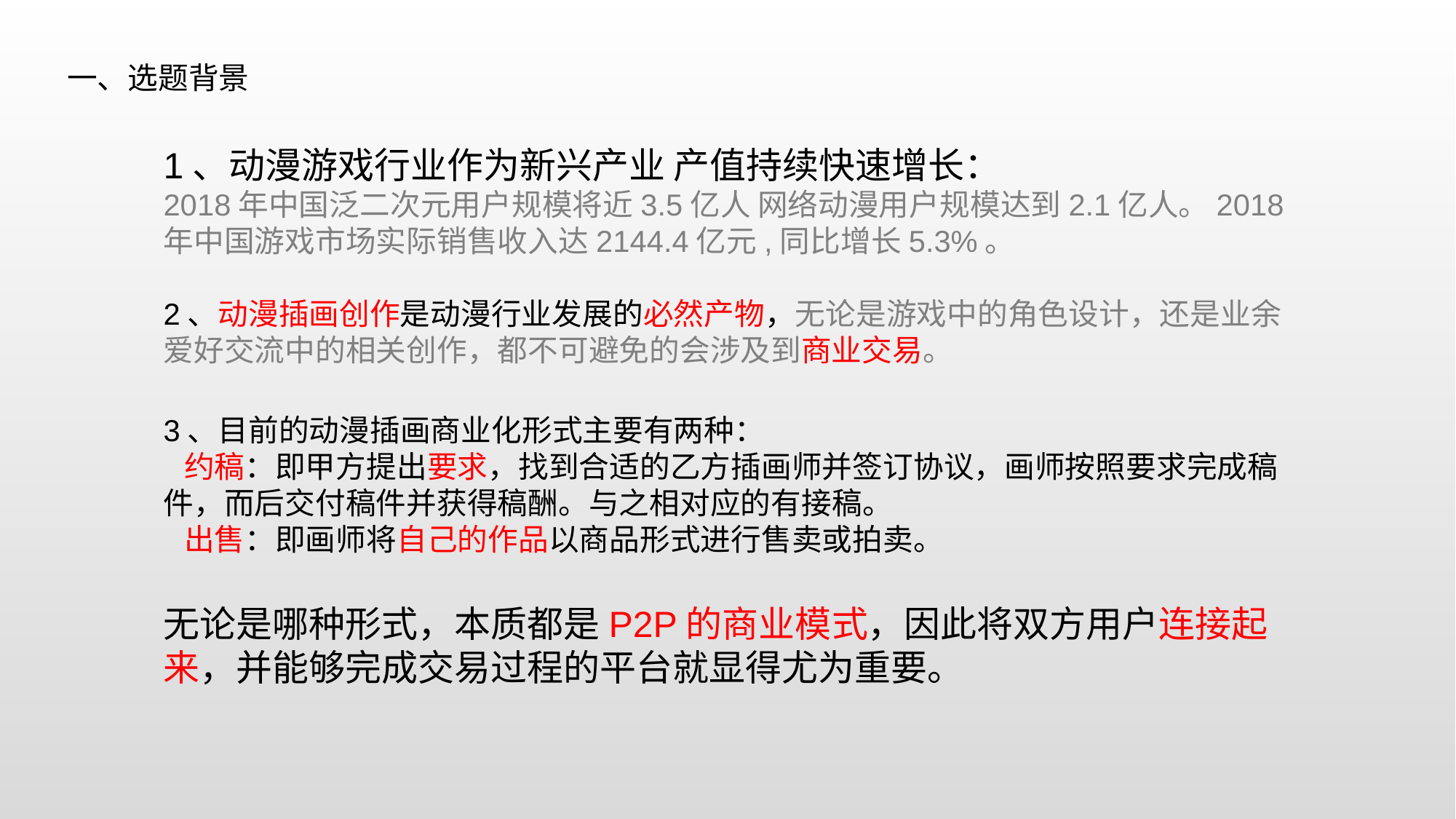

一、选题背景
1、动漫游戏行业作为新兴产业 产值持续快速增长：
2018年中国泛二次元用户规模将近3.5亿人 网络动漫用户规模达到2.1亿人。2018年中国游戏市场实际销售收入达2144.4亿元,同比增长5.3%。

2、动漫插画创作是动漫行业发展的必然产物，无论是游戏中的角色设计，还是业余爱好交流中的相关创作，都不可避免的会涉及到商业交易。

3、目前的动漫插画商业化形式主要有两种：
  约稿：即甲方提出要求，找到合适的乙方插画师并签订协议，画师按照要求完成稿件，而后交付稿件并获得稿酬。与之相对应的有接稿。
  出售：即画师将自己的作品以商品形式进行售卖或拍卖。

无论是哪种形式，本质都是P2P的商业模式，因此将双方用户连接起来，并能够完成交易过程的平台就显得尤为重要。